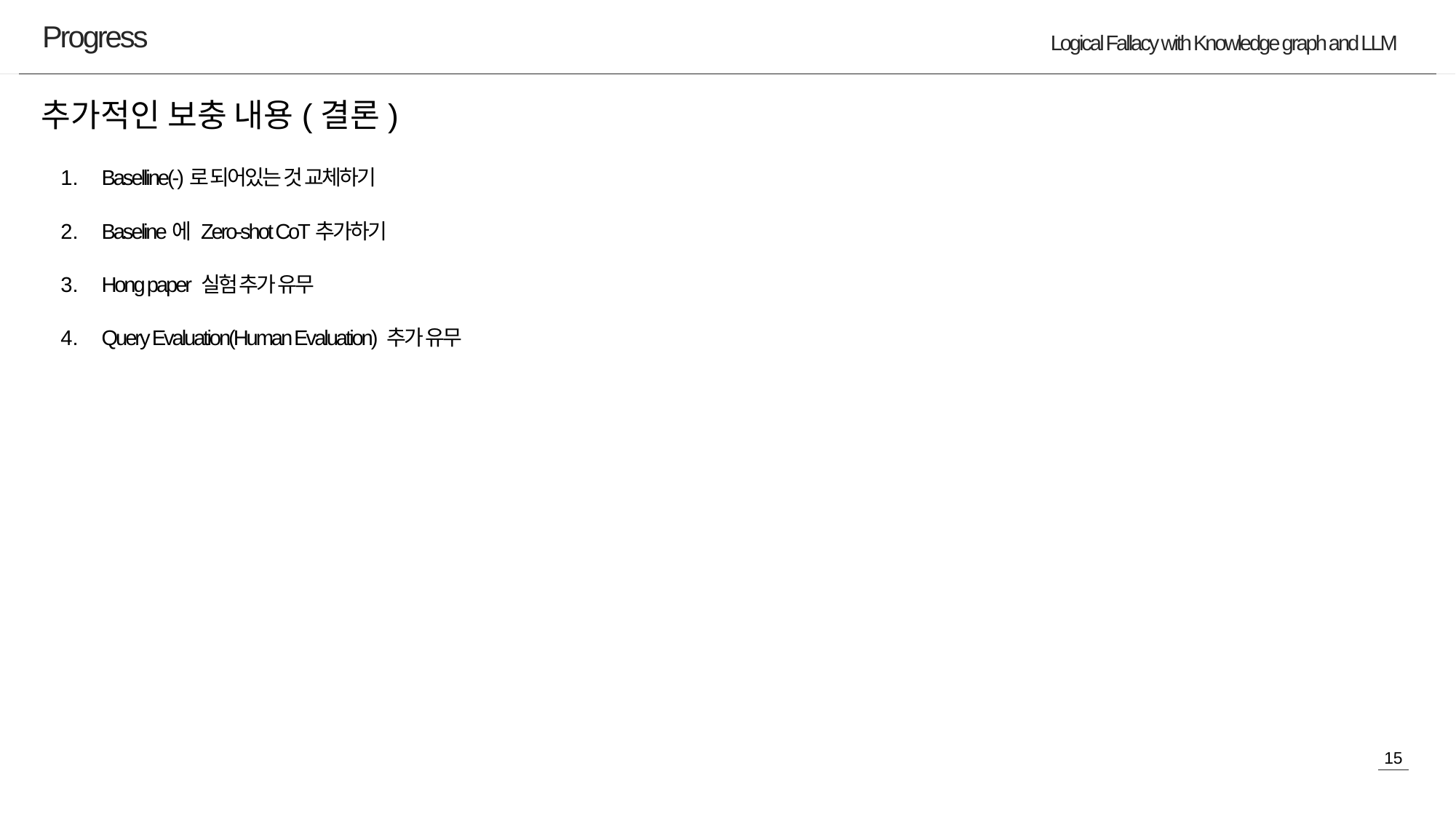

Progress
추가적인 보충 내용(결론)
Baselline(-)로 되어있는 것 교체하기
Baseline에 Zero-shot CoT추가하기
Hong paper 실험 추가 유무
Query Evaluation(Human Evaluation) 추가 유무